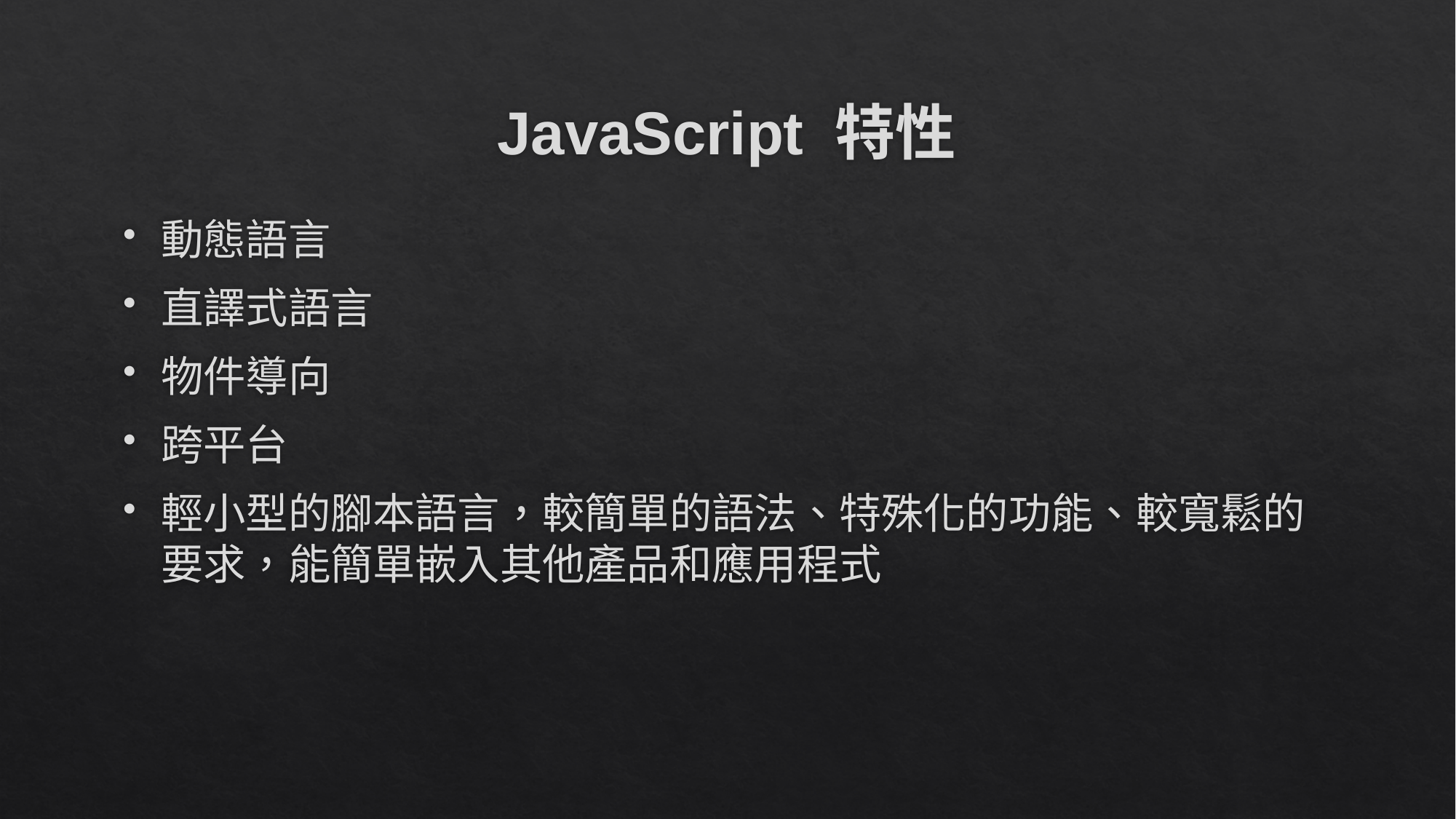

# JavaScript 特性
動態語言
直譯式語言
物件導向
跨平台
輕小型的腳本語言，較簡單的語法、特殊化的功能、較寬鬆的要求，能簡單嵌入其他產品和應用程式